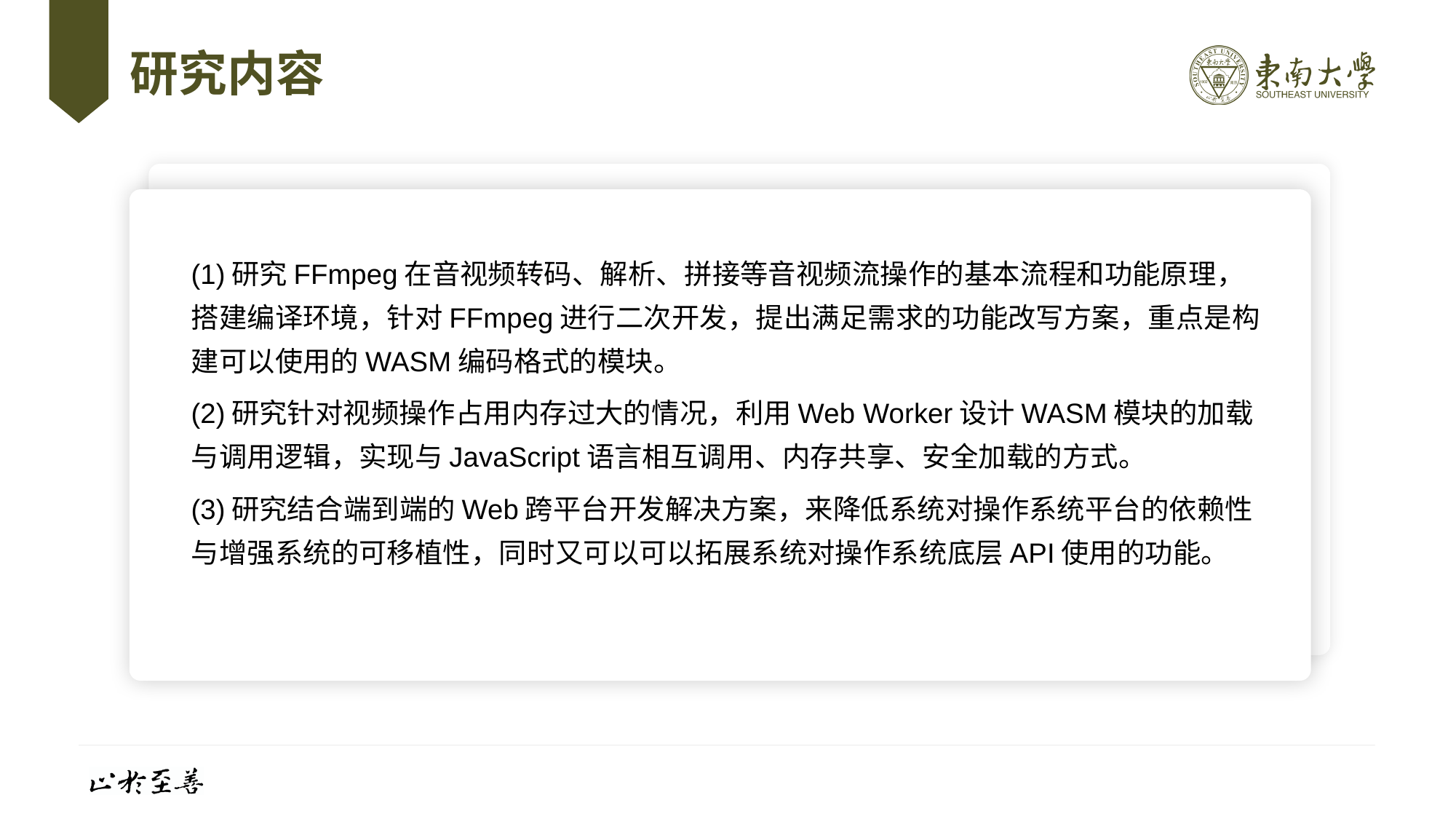

# 研究内容

(1)研究FFmpeg在音视频转码、解析、拼接等音视频流操作的基本流程和功能原理，搭建编译环境，针对FFmpeg进行二次开发，提出满足需求的功能改写方案，重点是构建可以使用的WASM编码格式的模块。
(2)研究针对视频操作占用内存过大的情况，利用Web Worker设计WASM模块的加载与调用逻辑，实现与JavaScript语言相互调用、内存共享、安全加载的方式。
(3)研究结合端到端的Web跨平台开发解决方案，来降低系统对操作系统平台的依赖性与增强系统的可移植性，同时又可以可以拓展系统对操作系统底层API使用的功能。
13